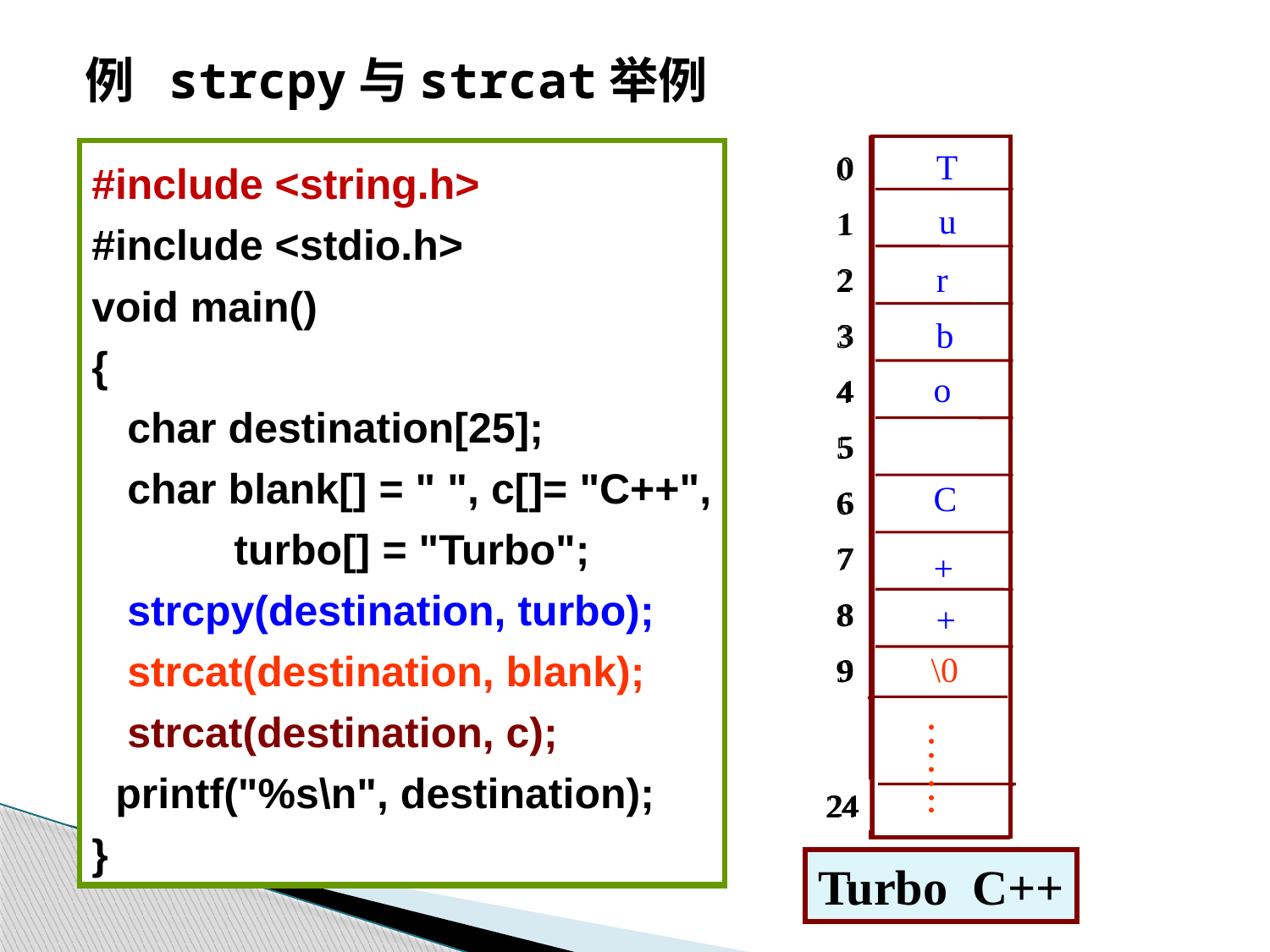

例  strcpy与strcat举例

T
0

u
1

r
2

b
3

o
4

5
\0

6
7

8

9

…….
24

…...

T
0

u
1

r
2

b
3

o
4

5
C

6
7

+
8

+
\0
9

…….
24

#include <string.h>
#include <stdio.h>
void main()
{
   char destination[25];
   char blank[] = " ", c[]= "C++",
            turbo[] = "Turbo";
   strcpy(destination, turbo);
   strcat(destination, blank);
   strcat(destination, c);
  printf("%s\n", destination);
}

T
0

u
1

r
2

b
3

o
4
\0

5

6
…….
7

8

9

…….
24

#include <string.h>
#include <stdio.h>
void main()
{
   char destination[25];
   char blank[] = " ", c[]= "C++",
            turbo[] = "Turbo";
   strcpy(destination, turbo);
   strcat(destination, blank);
   strcat(destination, c);
  printf("%s\n", destination);
}
Turbo  C++